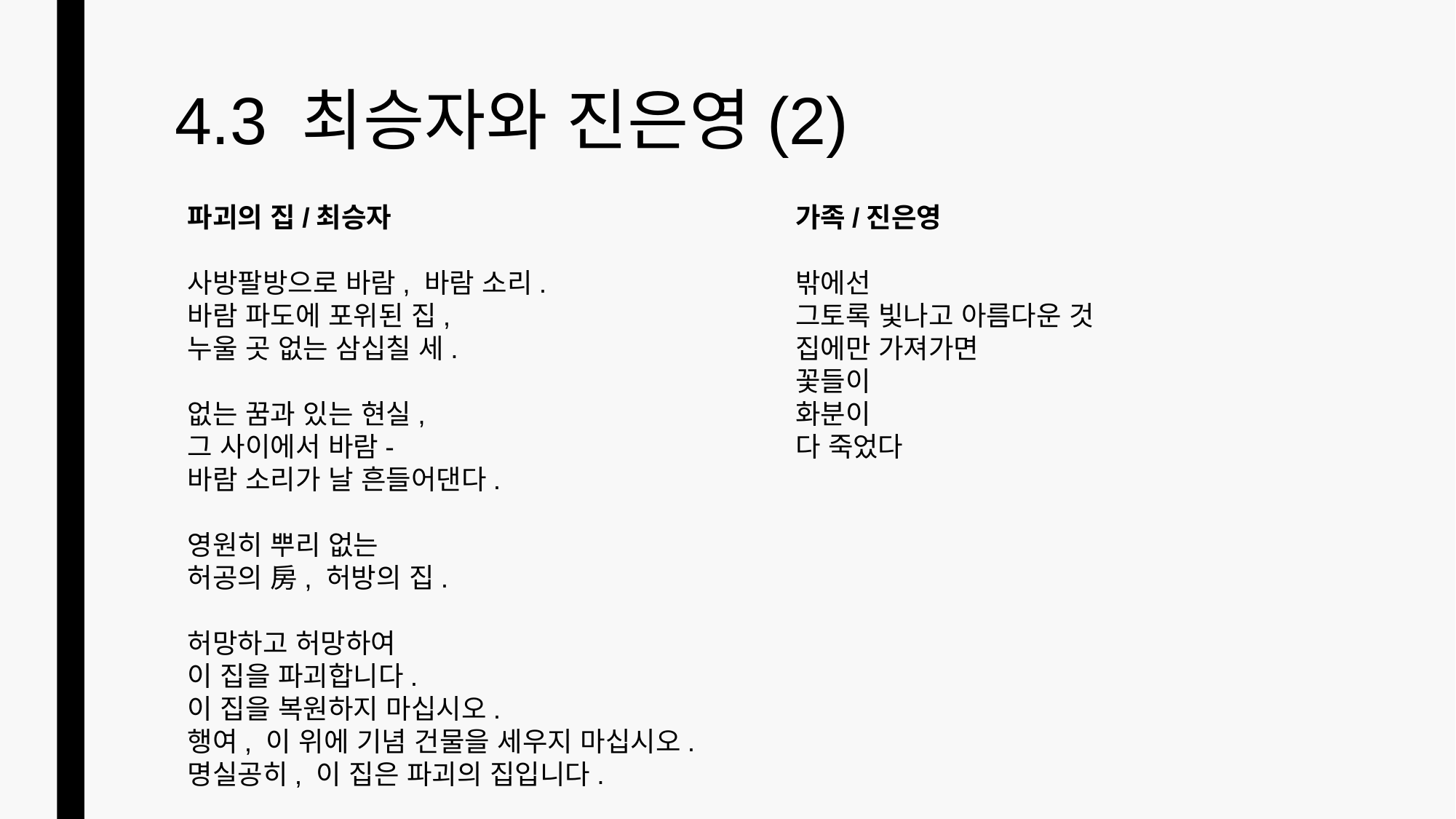

# 4.3 최승자와 진은영(2)
파괴의 집/최승자

사방팔방으로 바람, 바람 소리.
바람 파도에 포위된 집,
누울 곳 없는 삼십칠 세.

없는 꿈과 있는 현실,
그 사이에서 바람-
바람 소리가 날 흔들어댄다.

영원히 뿌리 없는
허공의 房, 허방의 집.

허망하고 허망하여
이 집을 파괴합니다.
이 집을 복원하지 마십시오.
행여, 이 위에 기념 건물을 세우지 마십시오.
명실공히, 이 집은 파괴의 집입니다.

가족/진은영

밖에선
그토록 빛나고 아름다운 것
집에만 가져가면
꽃들이
화분이
다 죽었다